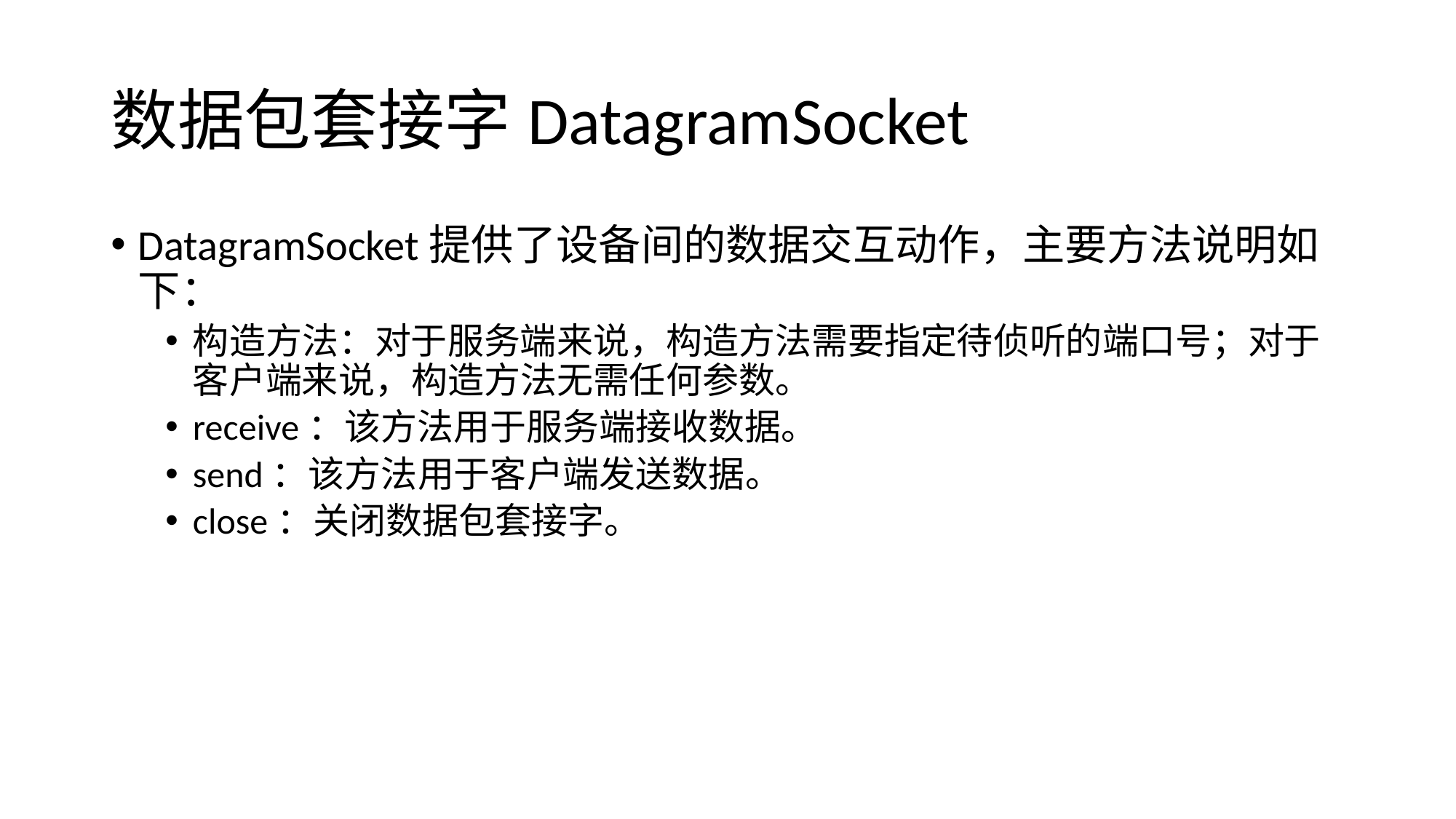

# 数据包套接字DatagramSocket
DatagramSocket提供了设备间的数据交互动作，主要方法说明如下：
构造方法：对于服务端来说，构造方法需要指定待侦听的端口号；对于客户端来说，构造方法无需任何参数。
receive：该方法用于服务端接收数据。
send：该方法用于客户端发送数据。
close：关闭数据包套接字。